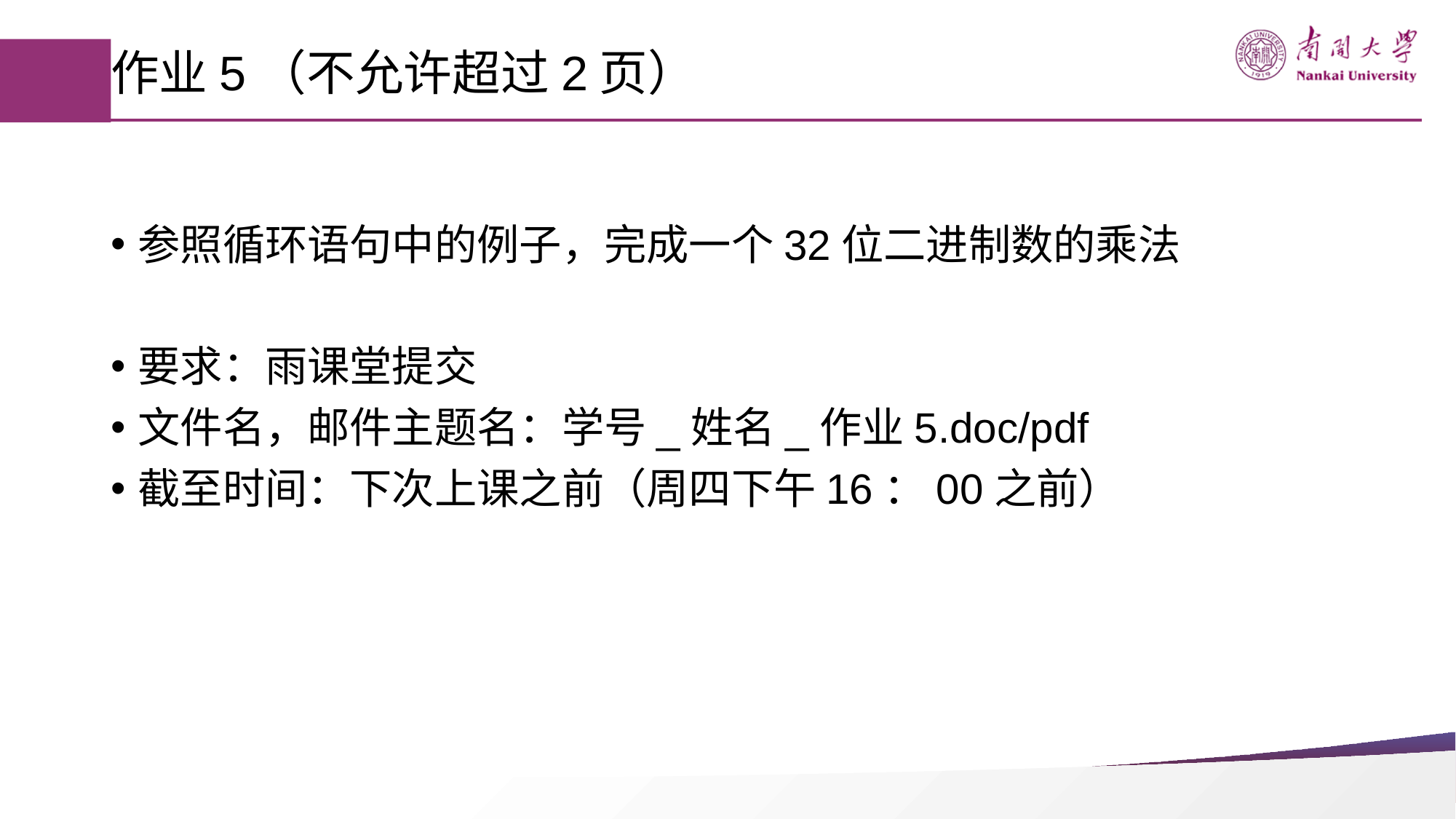

作业5（不允许超过2页）
参照循环语句中的例子，完成一个32位二进制数的乘法

要求：雨课堂提交
文件名，邮件主题名：学号_姓名_作业5.doc/pdf
截至时间：下次上课之前（周四下午16：00之前）